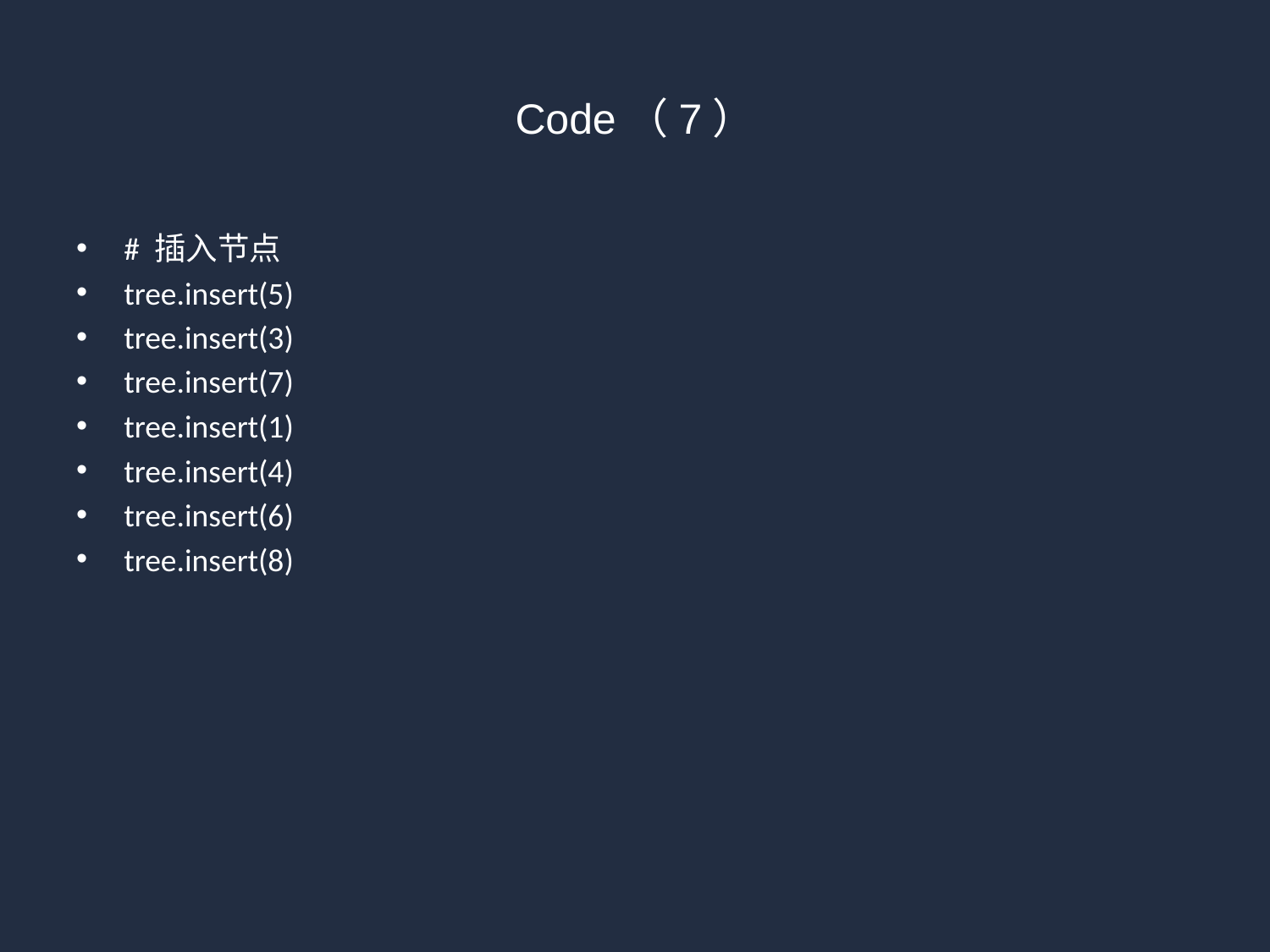

# Code（7）
# 插入节点
tree.insert(5)
tree.insert(3)
tree.insert(7)
tree.insert(1)
tree.insert(4)
tree.insert(6)
tree.insert(8)